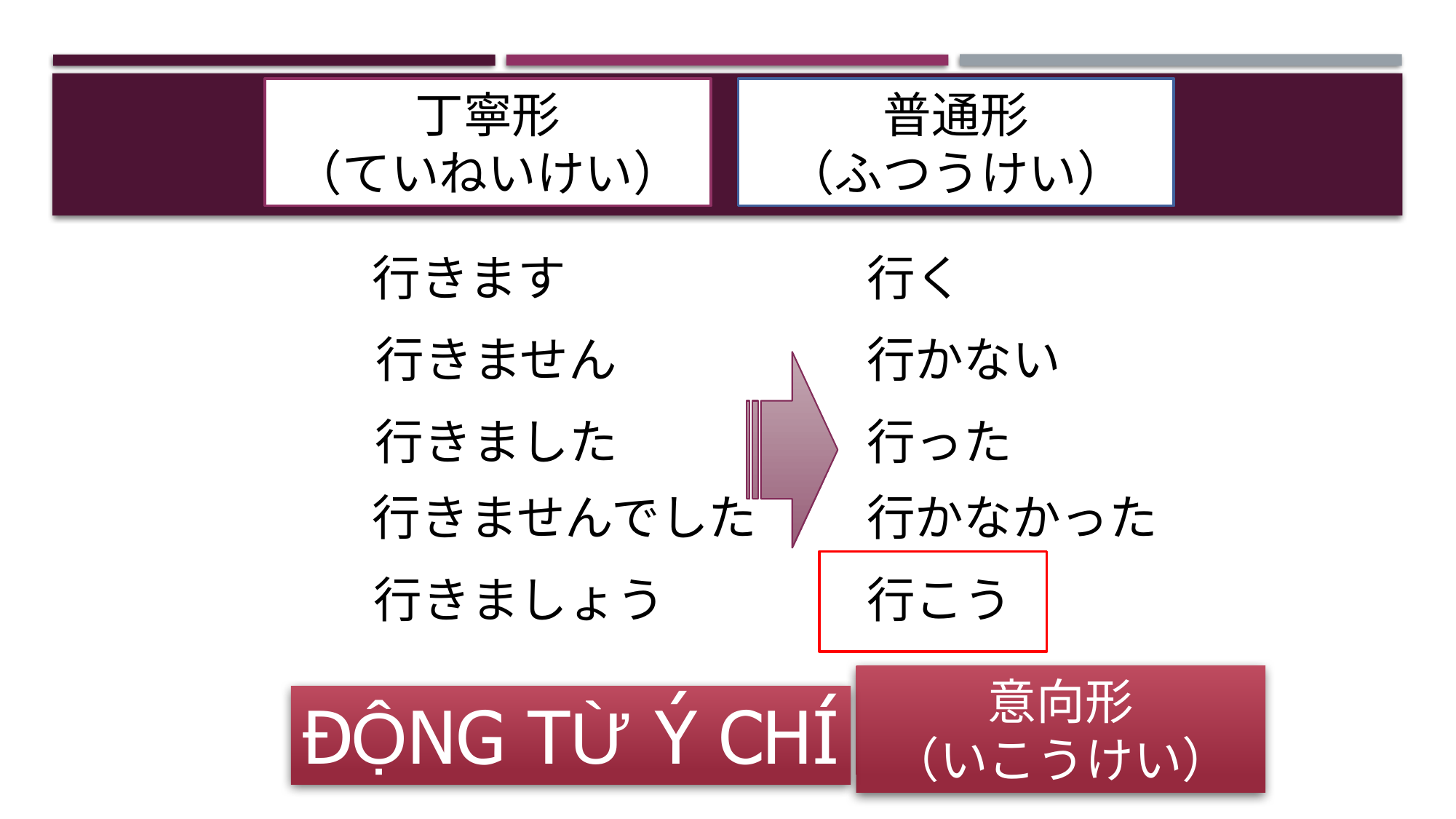

丁寧形
（ていねいけい）
普通形
（ふつうけい）
行きます
行く
行きません
行かない

行きました
行った
行きませんでした
行かなかった

行きましょう
行こう
意向形
（いこうけい）
ĐỘNG TỪ Ý CHÍ